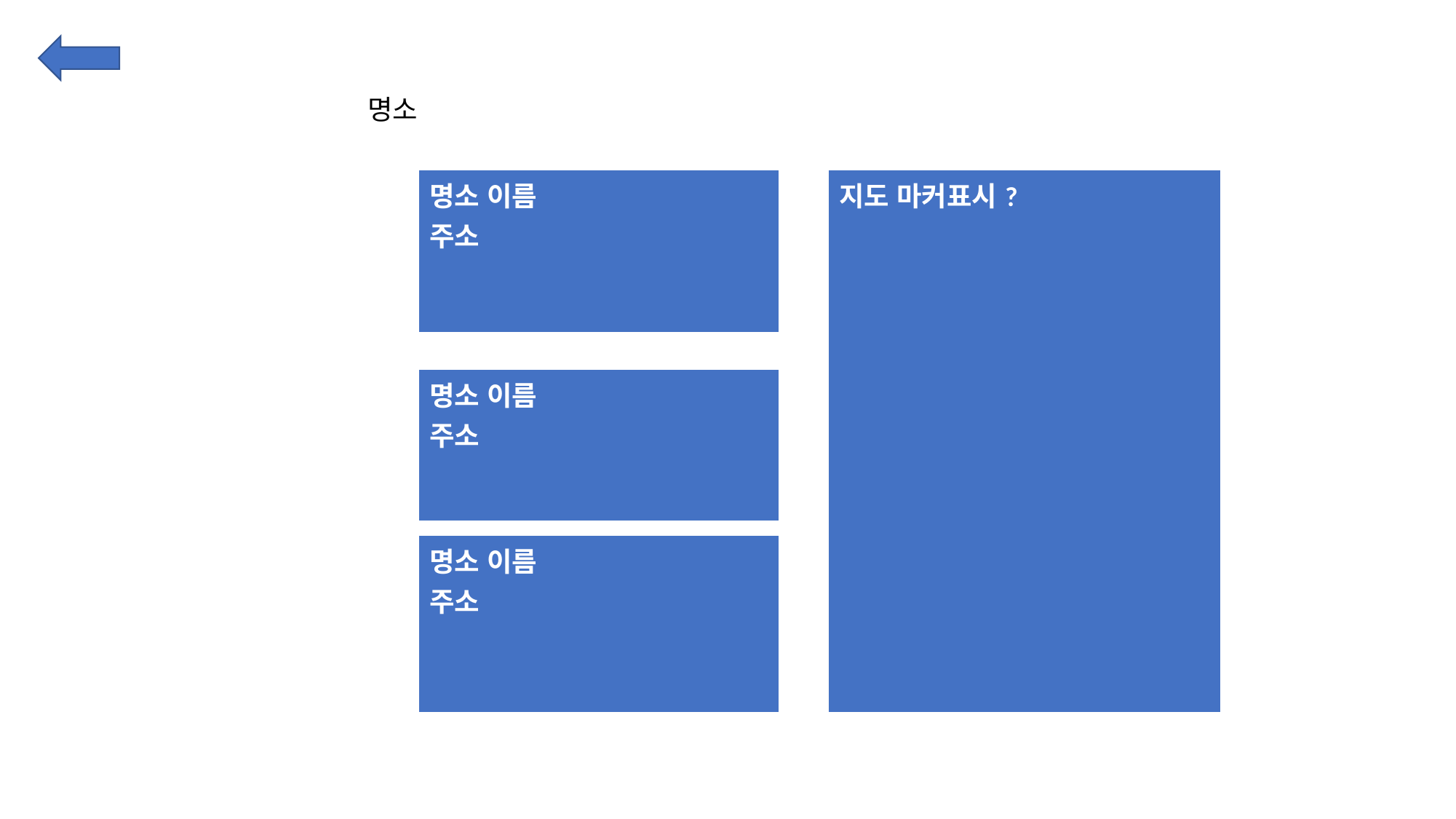

명소
| 지도 마커표시? |
| --- |
| 명소 이름 주소 |
| --- |
| 명소 이름 주소 |
| --- |
| 명소 이름 주소 |
| --- |